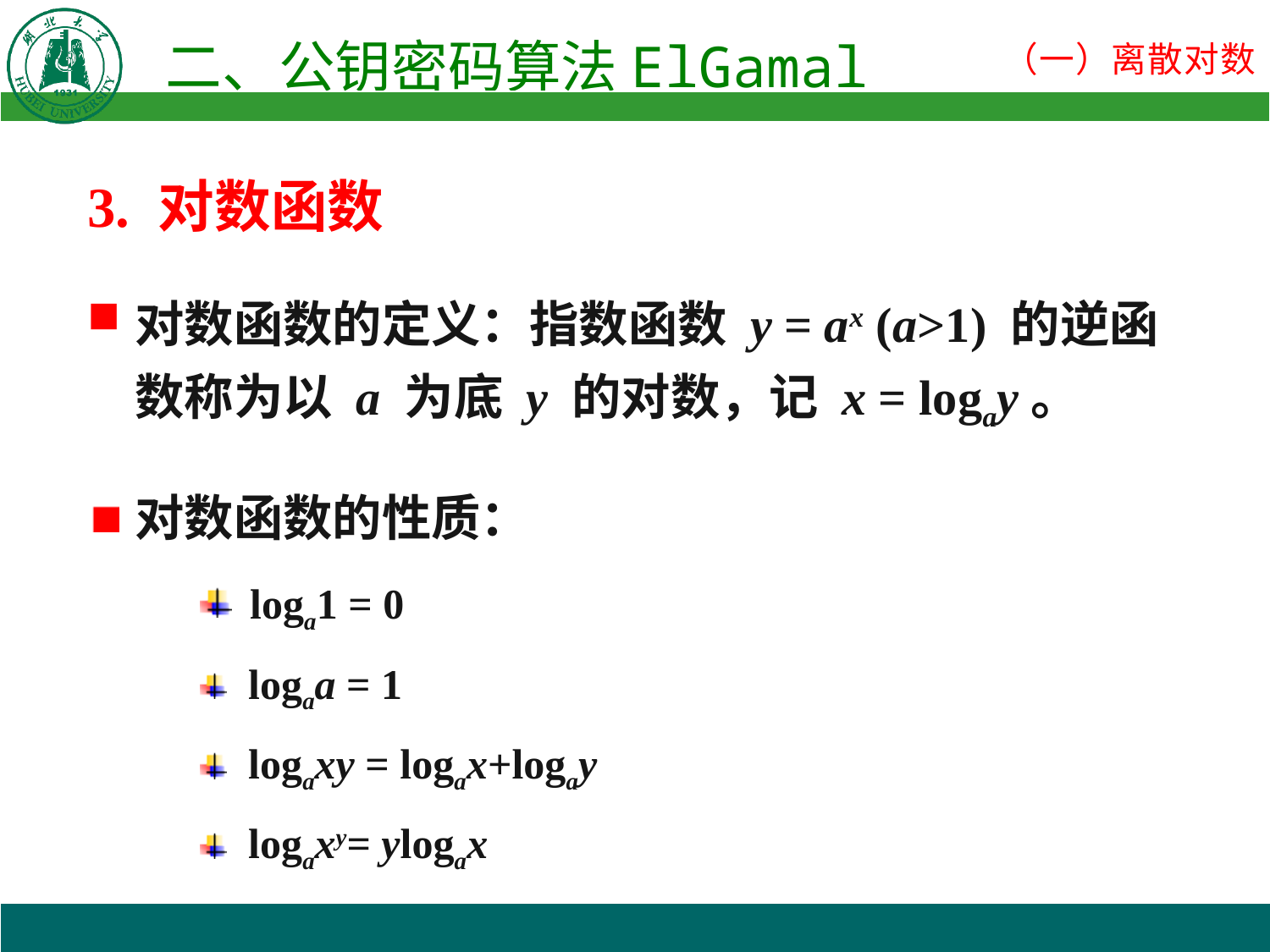

3. 对数函数
对数函数的定义：指数函数 y = ax (a>1) 的逆函数称为以 a 为底 y 的对数，记 x = logay。
对数函数的性质：
 loga1 = 0
 logaa = 1
 logaxy = logax+logay
 logaxy= ylogax